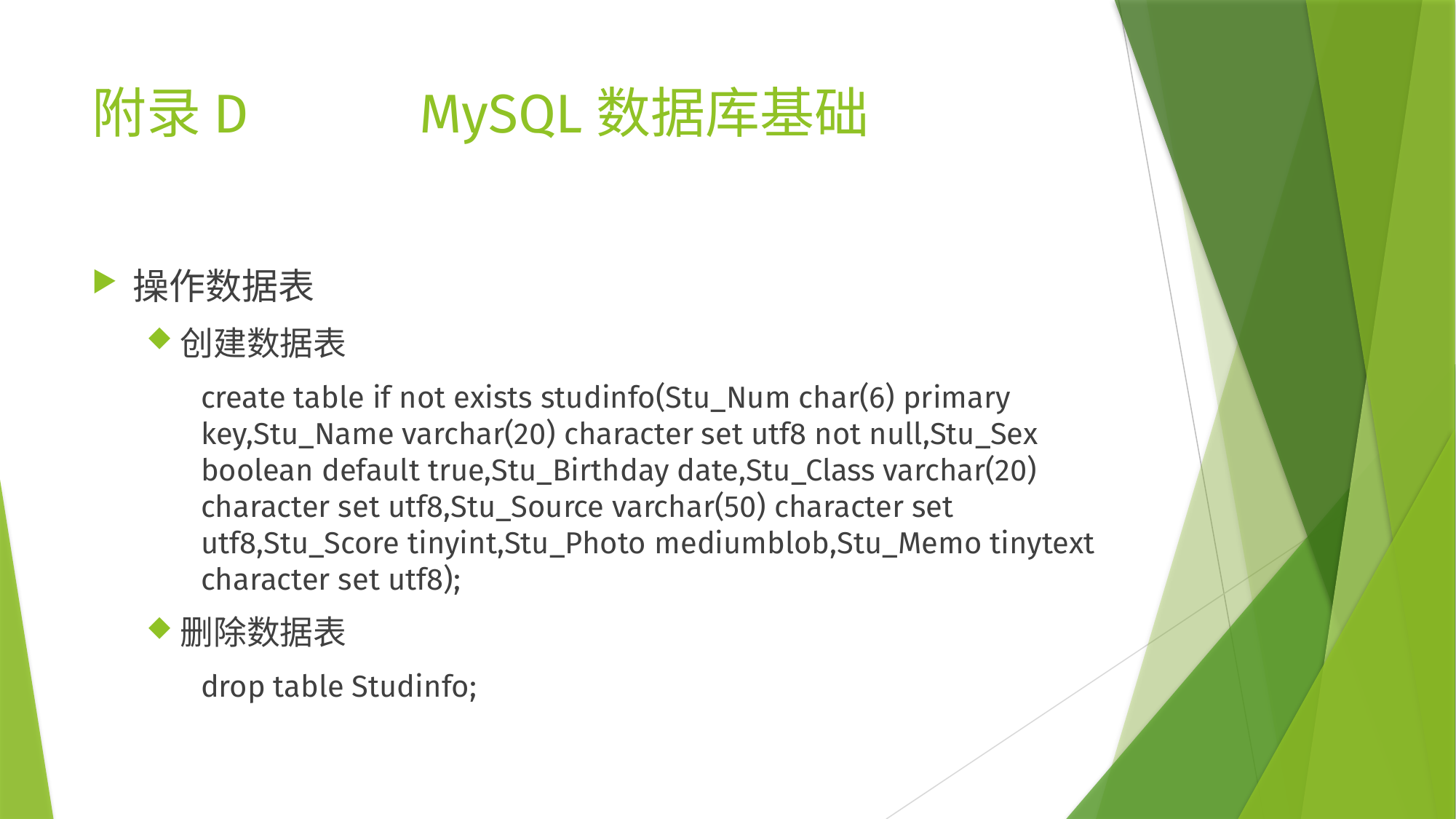

# 附录D		MySQL数据库基础
操作数据表
创建数据表
create table if not exists studinfo(Stu_Num char(6) primary key,Stu_Name varchar(20) character set utf8 not null,Stu_Sex boolean default true,Stu_Birthday date,Stu_Class varchar(20) character set utf8,Stu_Source varchar(50) character set utf8,Stu_Score tinyint,Stu_Photo mediumblob,Stu_Memo tinytext character set utf8);
删除数据表
drop table Studinfo;